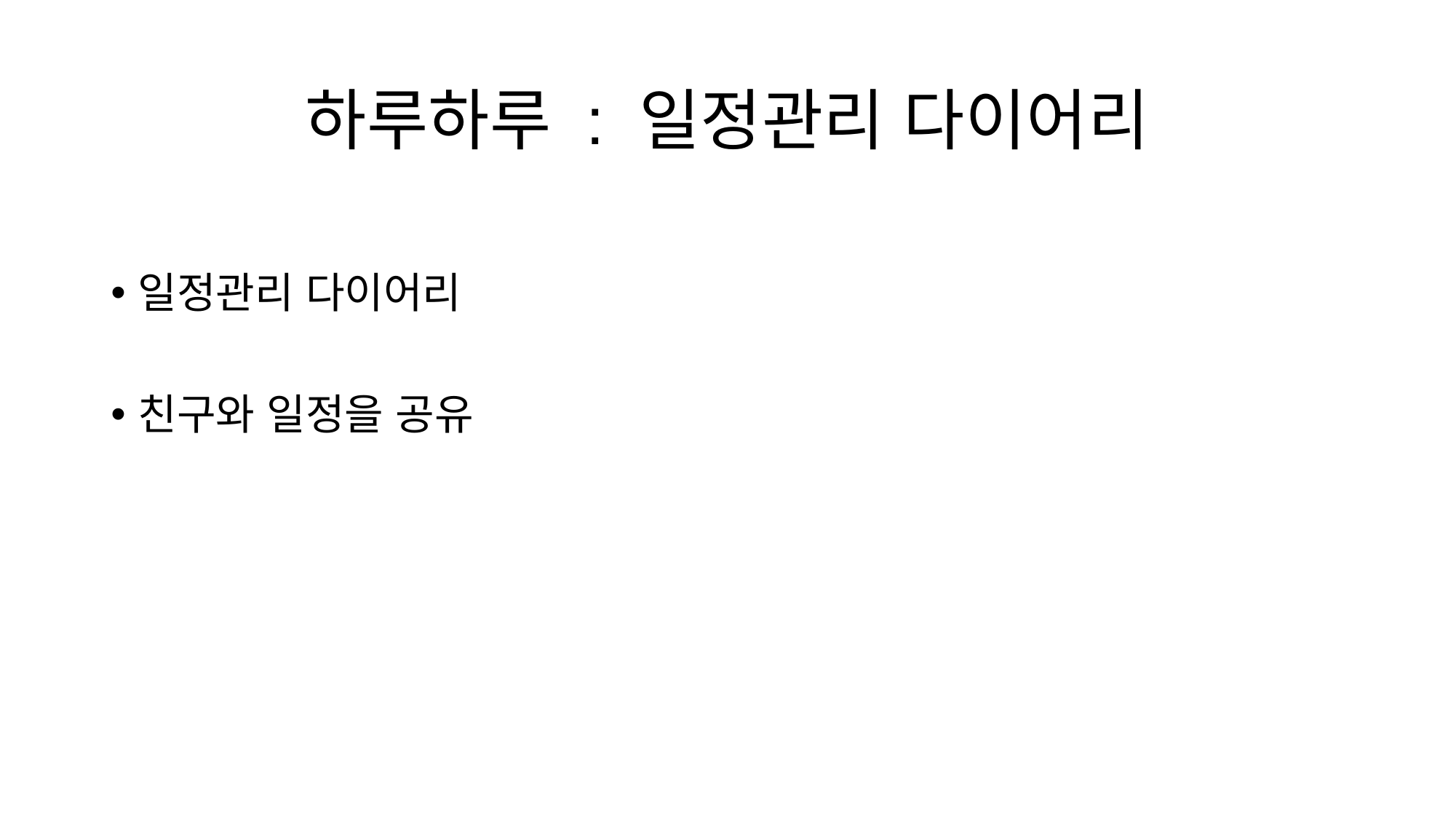

# 하루하루 : 일정관리 다이어리
일정관리 다이어리

친구와 일정을 공유